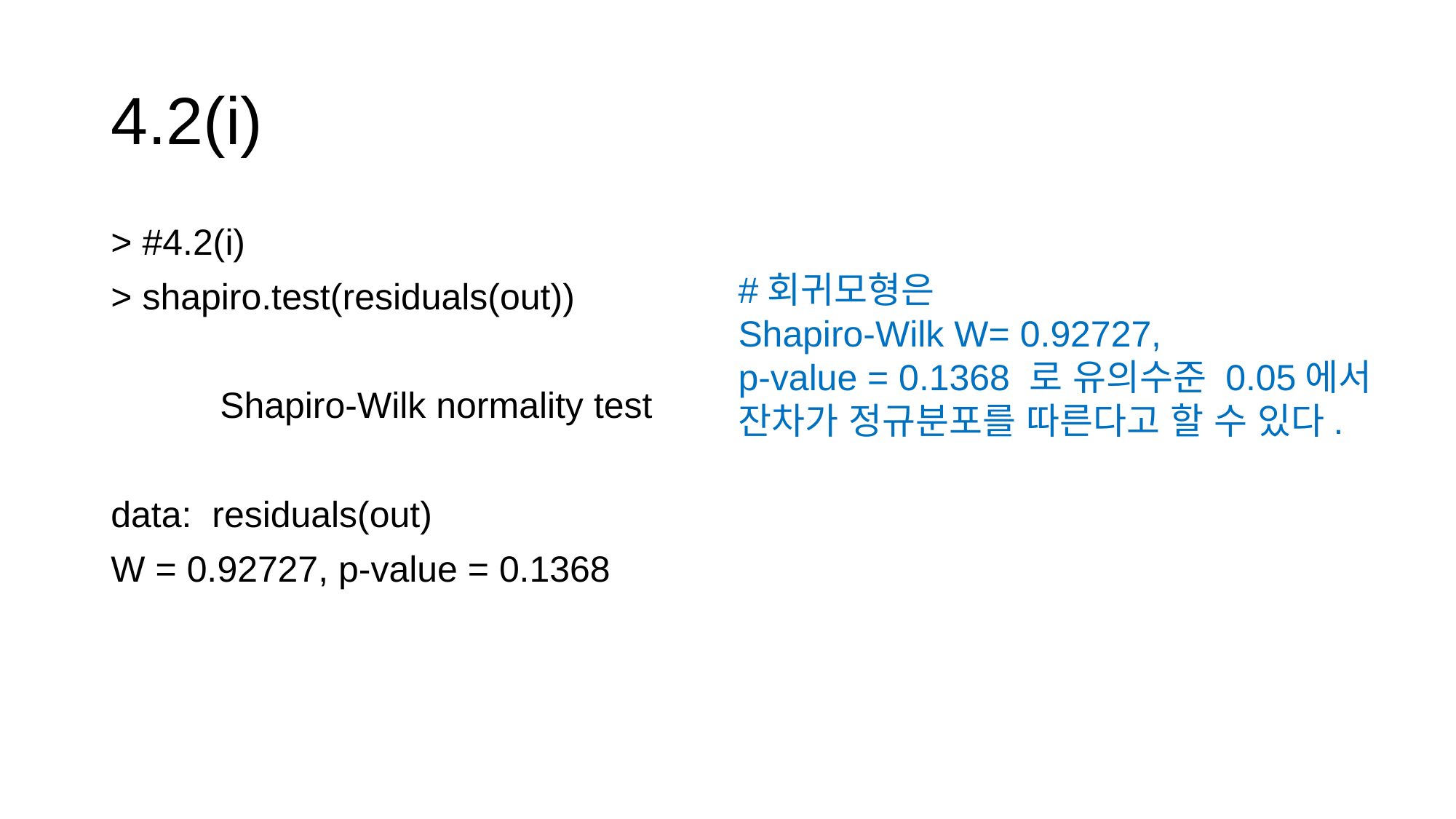

# 4.2(i)
> #4.2(i)
> shapiro.test(residuals(out))

	Shapiro-Wilk normality test

data:  residuals(out)
W = 0.92727, p-value = 0.1368
#회귀모형은
Shapiro-Wilk W= 0.92727,
p-value = 0.1368 로 유의수준 0.05에서 잔차가 정규분포를 따른다고 할 수 있다.